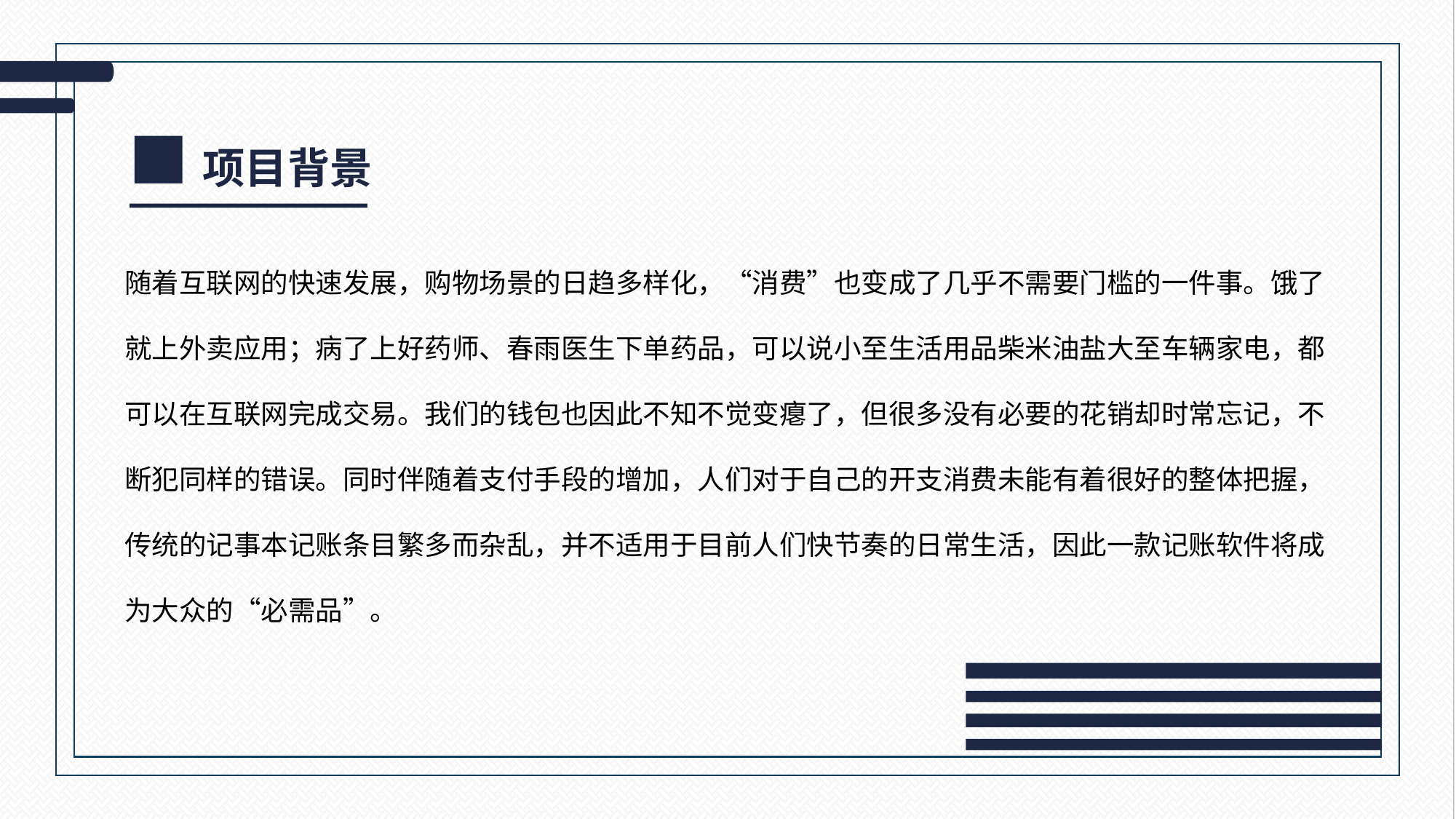

项目背景

随着互联网的快速发展，购物场景的日趋多样化，“消费”也变成了几乎不需要门槛的一件事。饿了就上外卖应用；病了上好药师、春雨医生下单药品，可以说小至生活用品柴米油盐大至车辆家电，都可以在互联网完成交易。我们的钱包也因此不知不觉变瘪了，但很多没有必要的花销却时常忘记，不断犯同样的错误。同时伴随着支付手段的增加，人们对于自己的开支消费未能有着很好的整体把握，传统的记事本记账条目繁多而杂乱，并不适用于目前人们快节奏的日常生活，因此一款记账软件将成为大众的“必需品”。